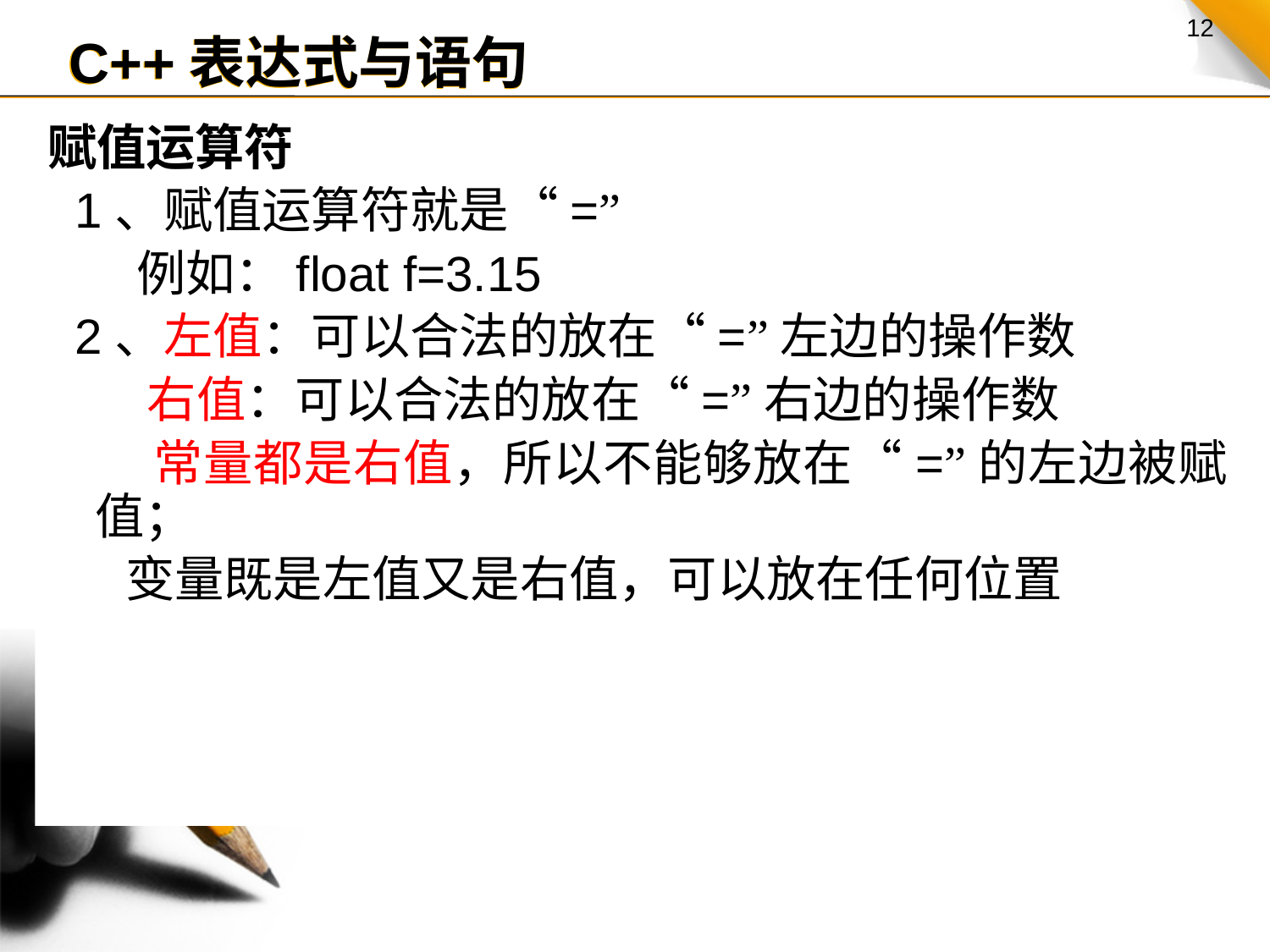

C++表达式与语句
赋值运算符
  1、赋值运算符就是“=”
       例如：float f=3.15
  2、左值：可以合法的放在“=”左边的操作数
        右值：可以合法的放在“=”右边的操作数
        常量都是右值，所以不能够放在“=”的左边被赋值；
      变量既是左值又是右值，可以放在任何位置